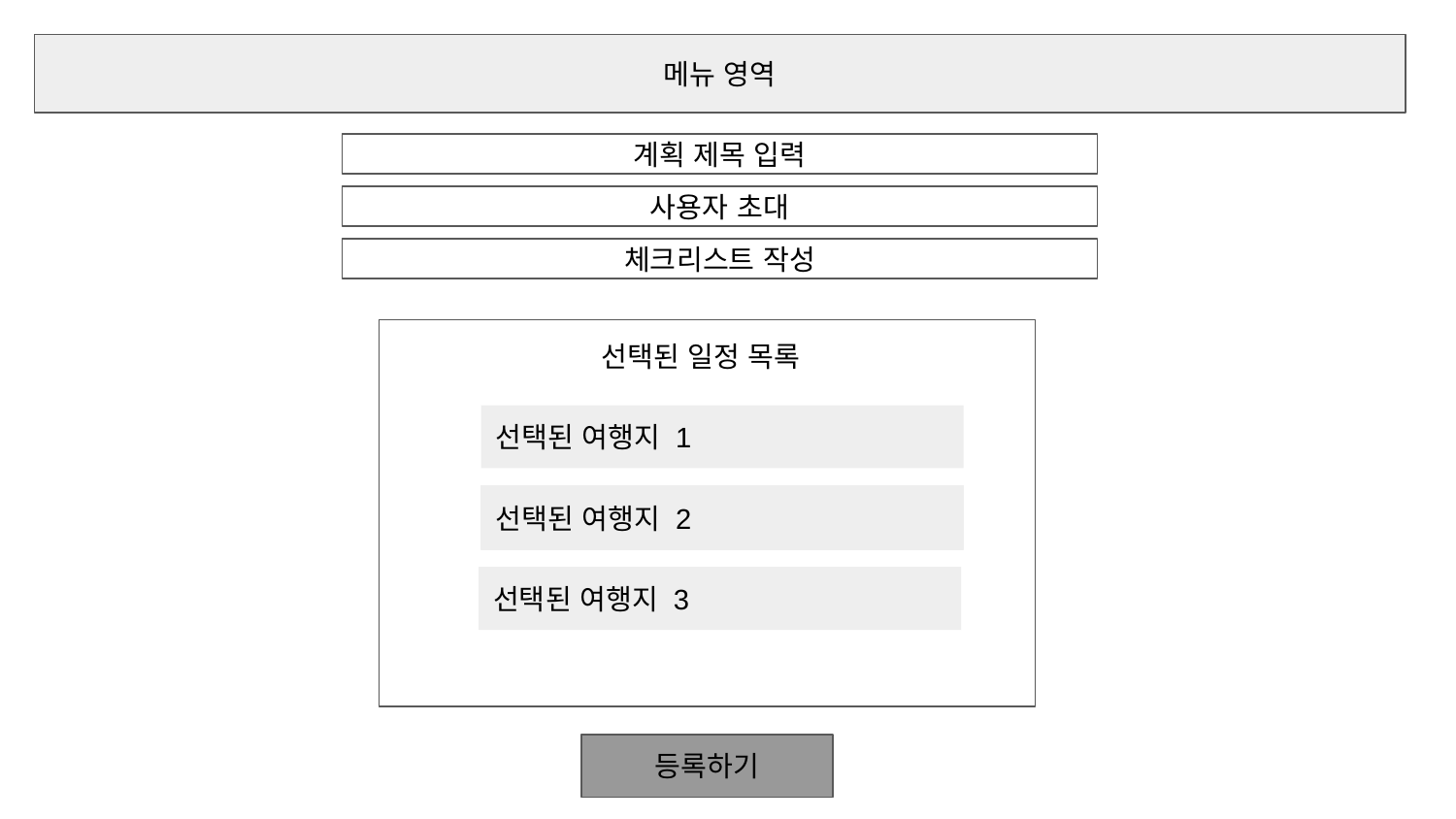

메뉴 영역
계획 제목 입력
사용자 초대
체크리스트 작성

선택된 일정 목록
선택된 여행지 1
선택된 여행지 2
선택된 여행지 3
등록하기